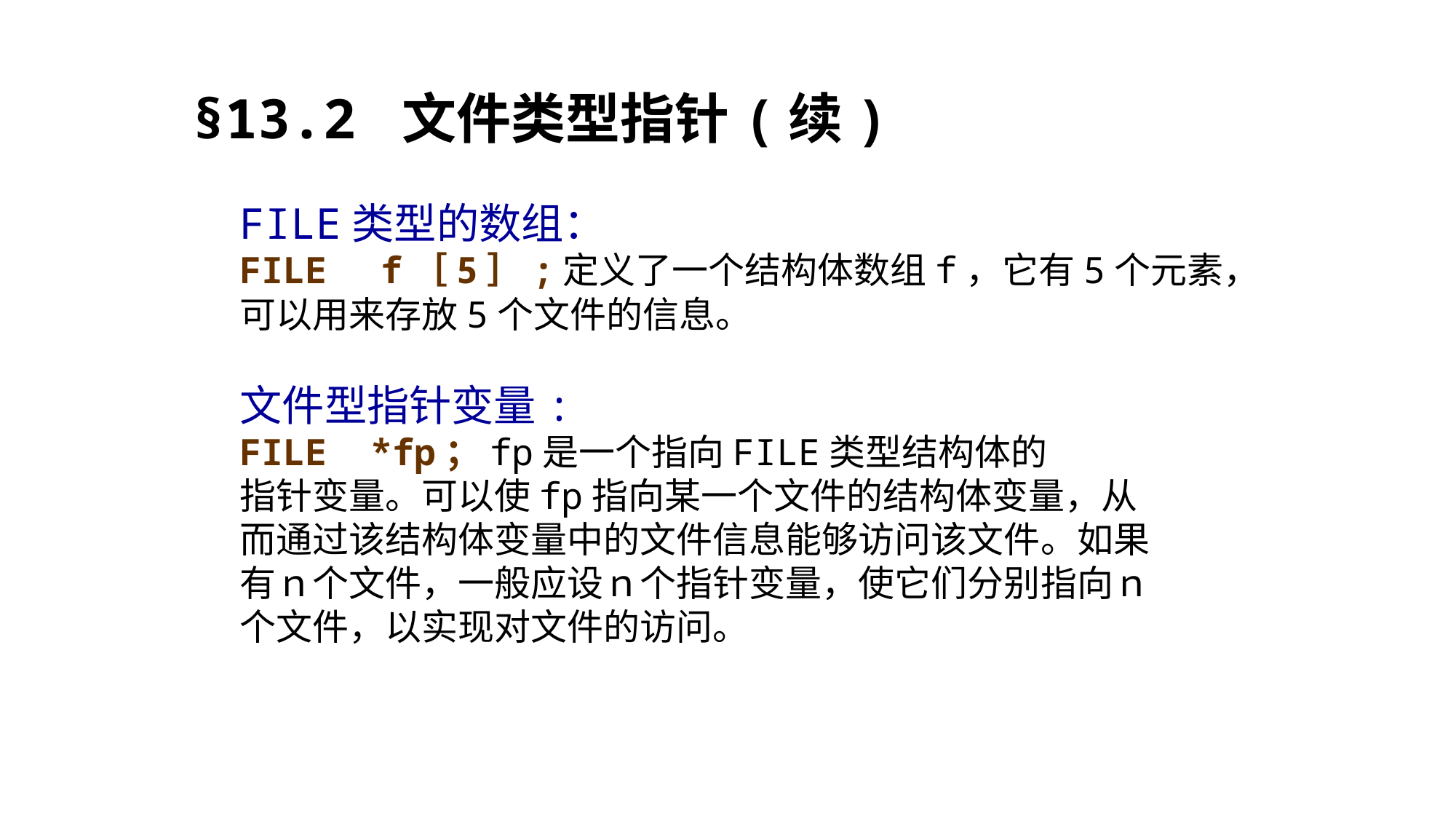

§13.2 文件类型指针(续)
FILE类型的数组：
FILE　f［5］;定义了一个结构体数组f，它有5个元素，
可以用来存放5个文件的信息。

文件型指针变量:
FILE  *fp；fp是一个指向FILE类型结构体的
指针变量。可以使fp指向某一个文件的结构体变量，从
而通过该结构体变量中的文件信息能够访问该文件。如果
有ｎ个文件，一般应设ｎ个指针变量，使它们分别指向ｎ
个文件，以实现对文件的访问。